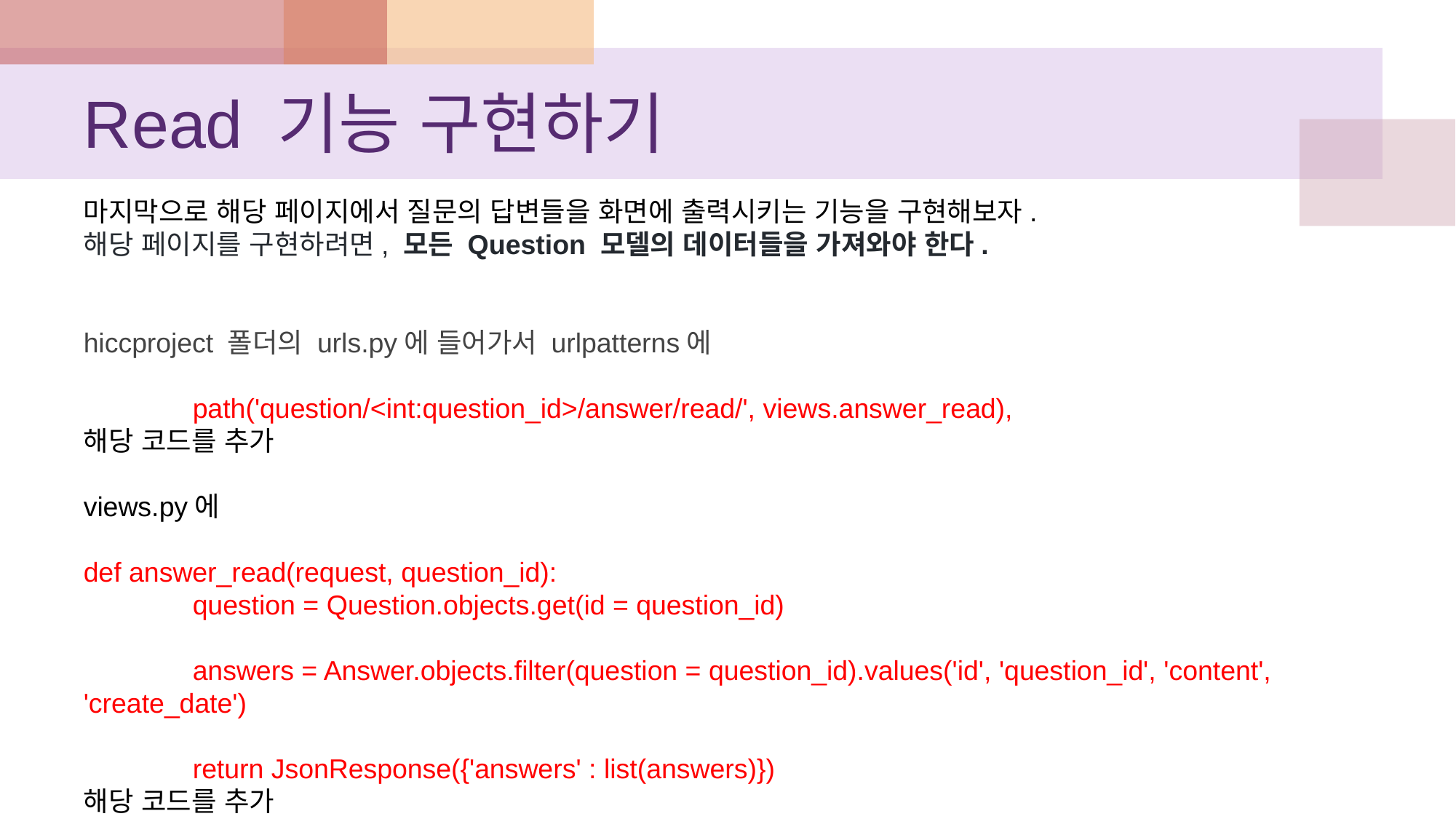

# Read 기능 구현하기
마지막으로 해당 페이지에서 질문의 답변들을 화면에 출력시키는 기능을 구현해보자.
해당 페이지를 구현하려면, 모든 Question 모델의 데이터들을 가져와야 한다.

hiccproject 폴더의 urls.py에 들어가서 urlpatterns에

	path('question/<int:question_id>/answer/read/', views.answer_read),
해당 코드를 추가

views.py에

def answer_read(request, question_id):
	question = Question.objects.get(id = question_id)

	answers = Answer.objects.filter(question = question_id).values('id', 'question_id', 'content', 'create_date')

	return JsonResponse({'answers' : list(answers)})
해당 코드를 추가